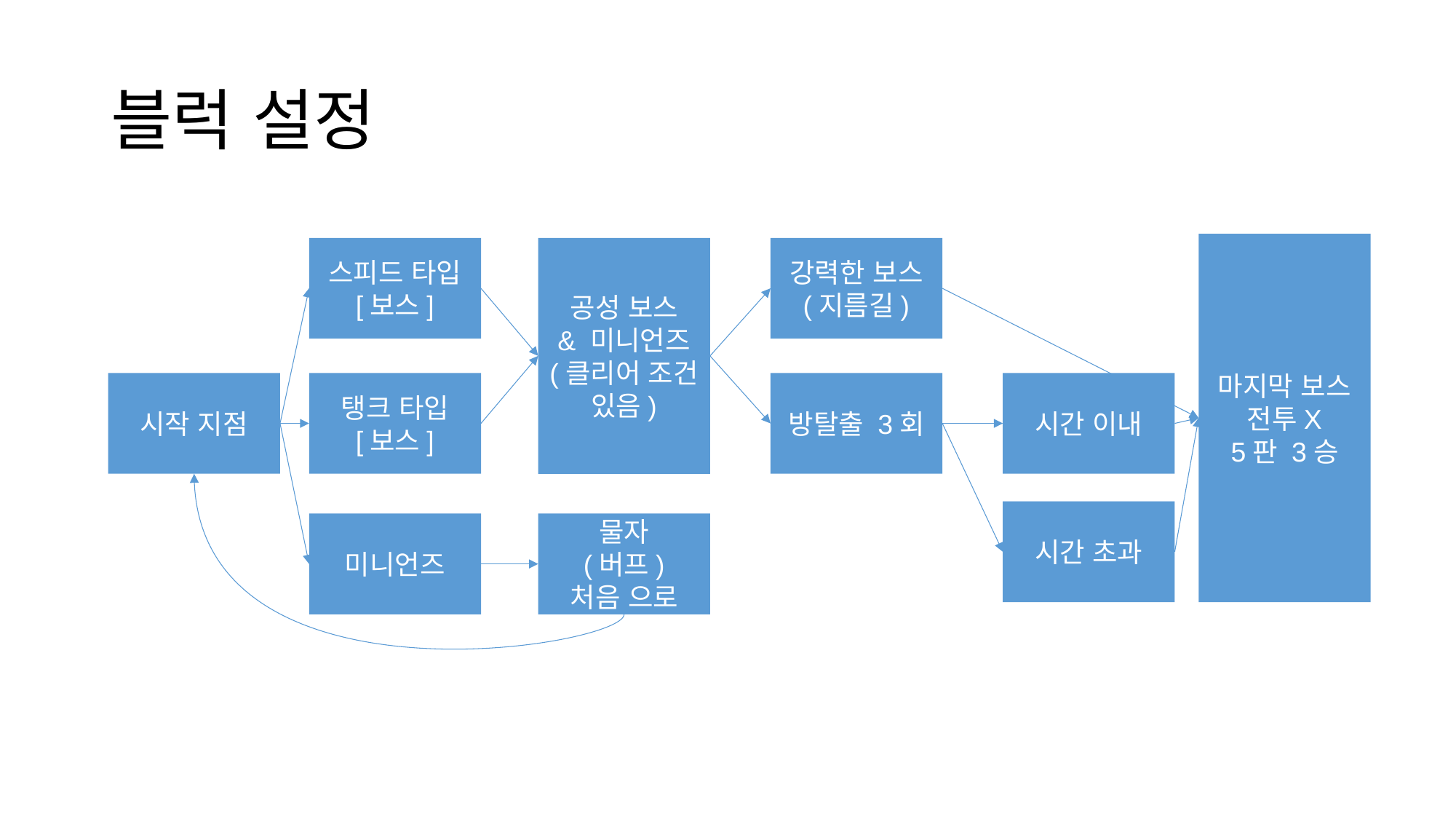

# 블럭 설정
마지막 보스
전투X
5판 3승
공성 보스
& 미니언즈
(클리어 조건 있음)
강력한 보스
(지름길)
스피드 타입
[보스]
시작 지점
탱크 타입
[보스]
방탈출 3회
시간 이내
시간 초과
미니언즈
물자
(버프)
처음 으로